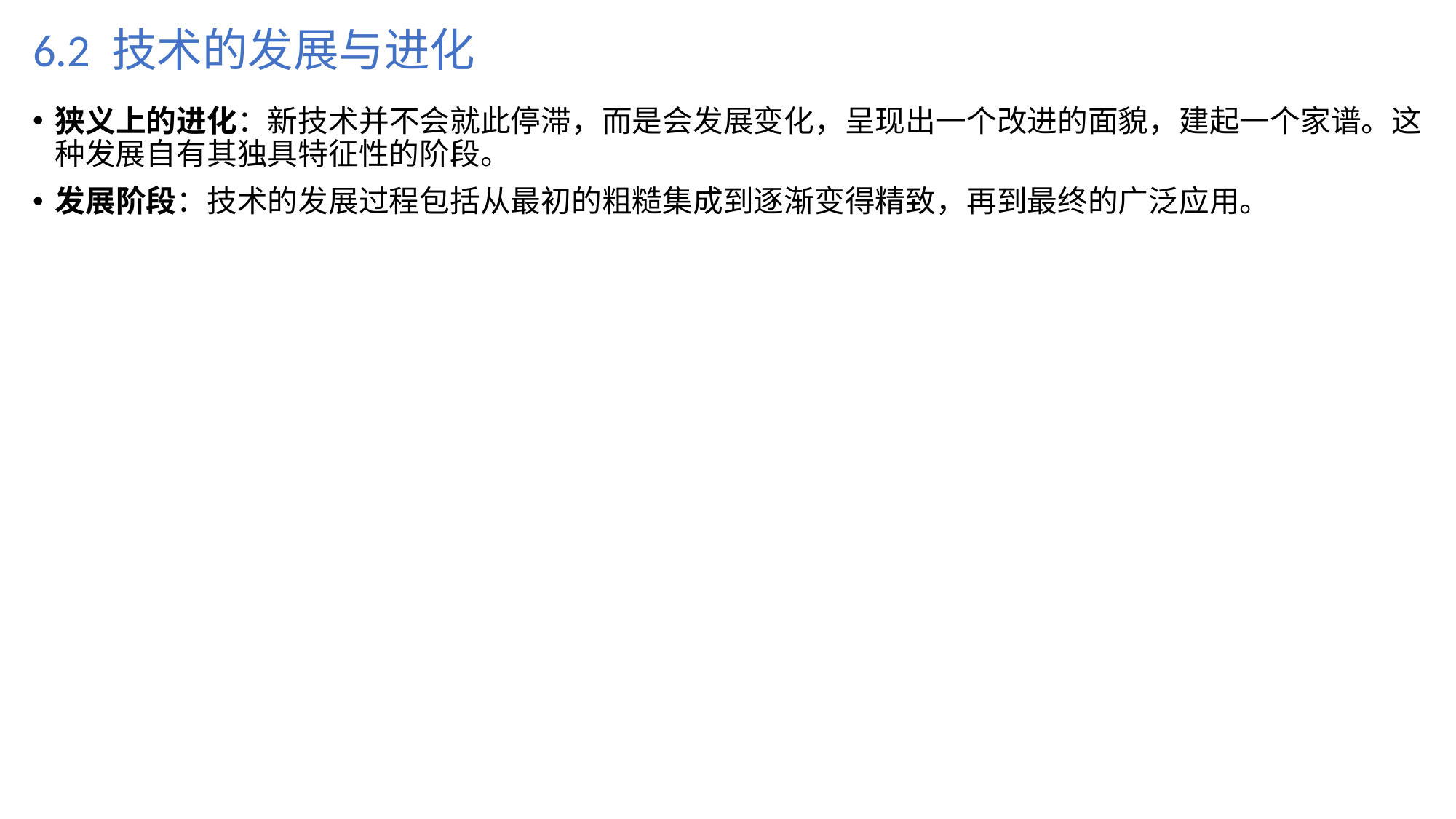

# 6.2 技术的发展与进化
狭义上的进化：新技术并不会就此停滞，而是会发展变化，呈现出一个改进的面貌，建起一个家谱。这种发展自有其独具特征性的阶段。
发展阶段：技术的发展过程包括从最初的粗糙集成到逐渐变得精致，再到最终的广泛应用。